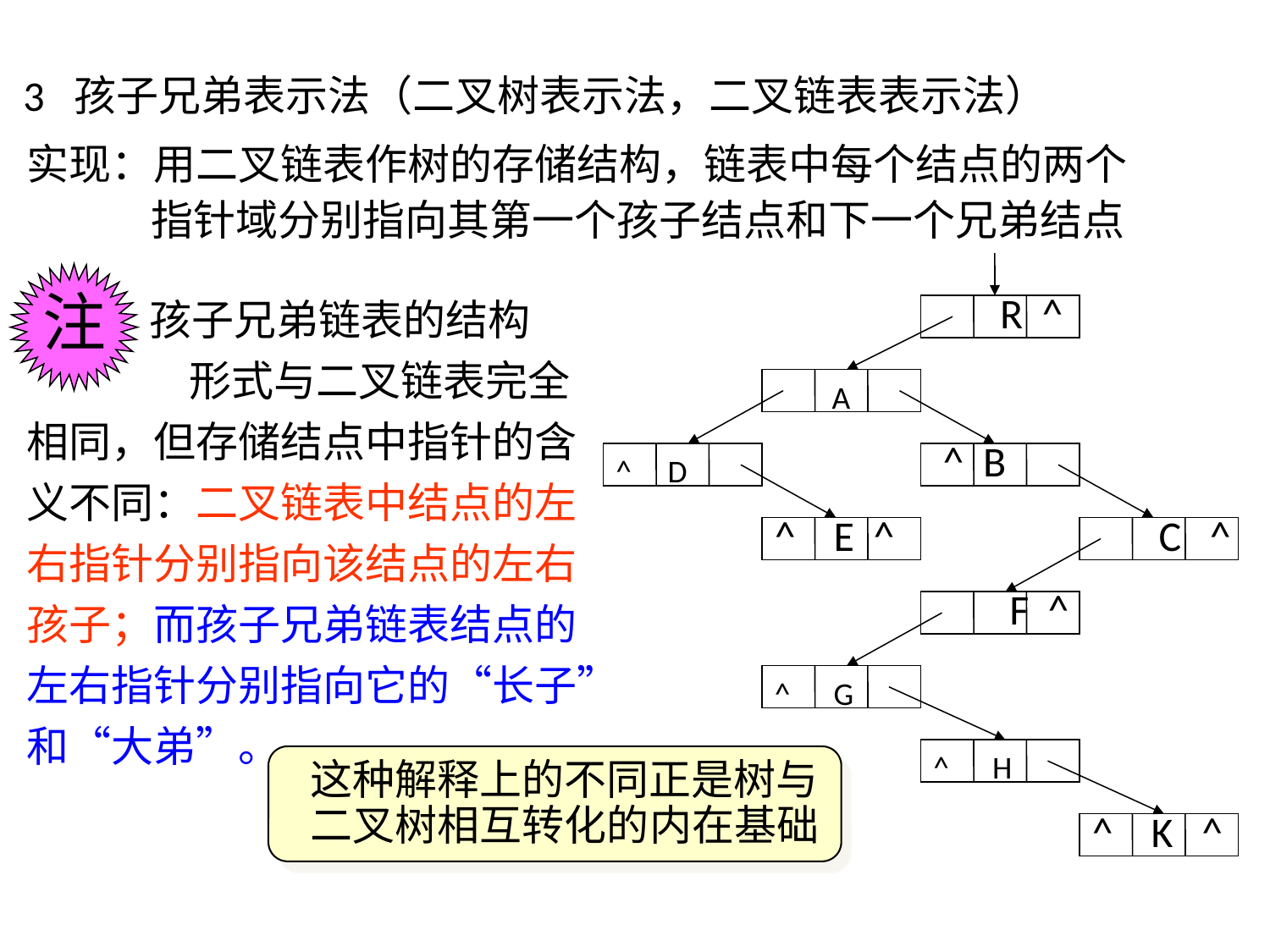

3  孩子兄弟表示法（二叉树表示法，二叉链表表示法）
实现：用二叉链表作树的存储结构，链表中每个结点的两个
            指针域分别指向其第一个孩子结点和下一个兄弟结点

       R  ^

    A

^   D

 ^  B

^    E  ^

       C   ^

        F  ^

^     G

^     H

^    K   ^

注
R
A
B
C
D
E
F
G
H
K
                孩子兄弟链表的结构
                形式与二叉链表完全
相同，但存储结点中指针的含
义不同：二叉链表中结点的左
右指针分别指向该结点的左右
孩子；而孩子兄弟链表结点的
左右指针分别指向它的“长子”
和“大弟”。
 这种解释上的不同正是树与
 二叉树相互转化的内在基础